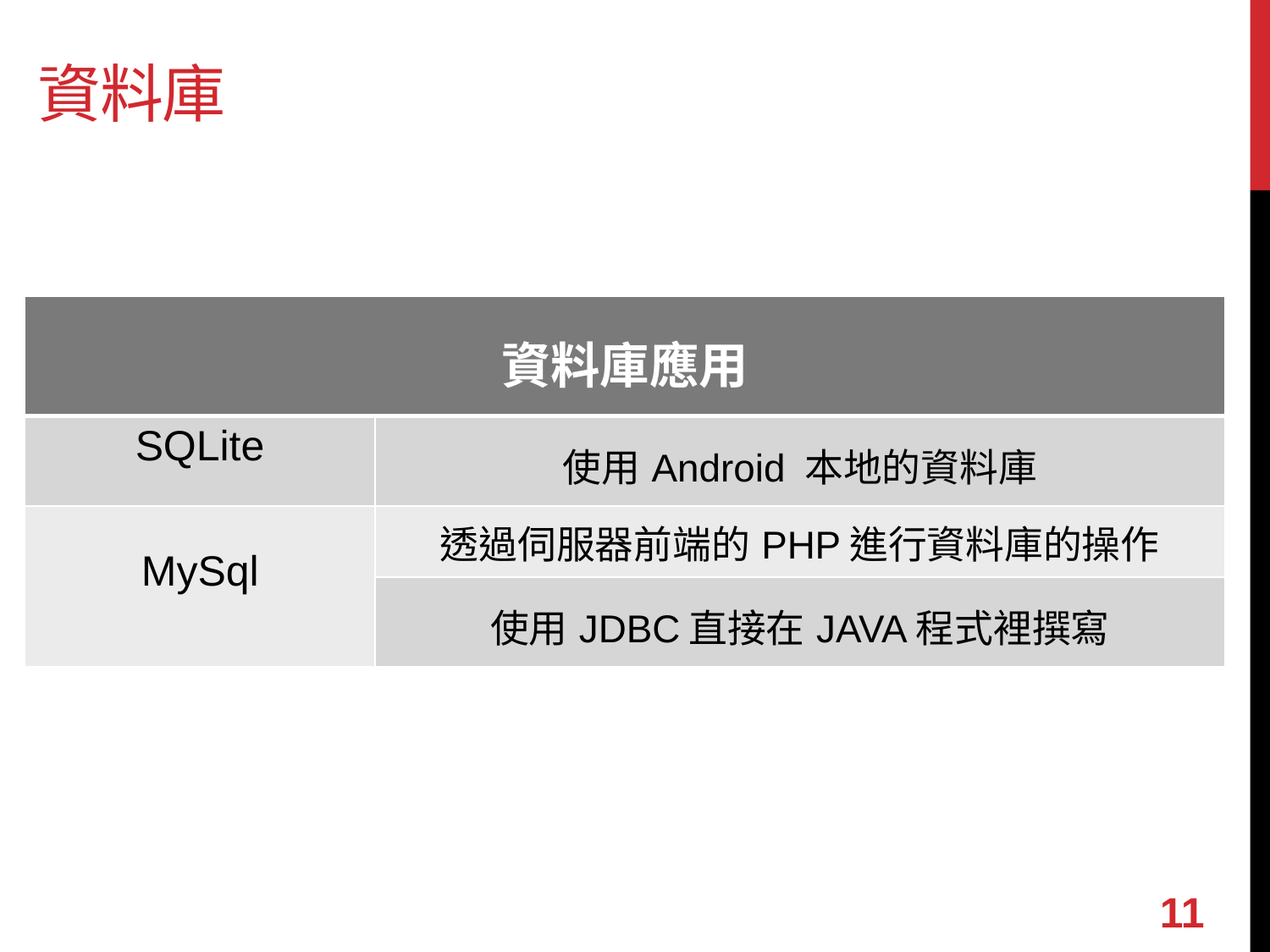

# 資料庫
| 資料庫應用 |  |
| --- | --- |
| SQLite | 使用Android 本地的資料庫 |
| MySql | 透過伺服器前端的PHP進行資料庫的操作 |
|  | 使用JDBC直接在JAVA程式裡撰寫 |
11